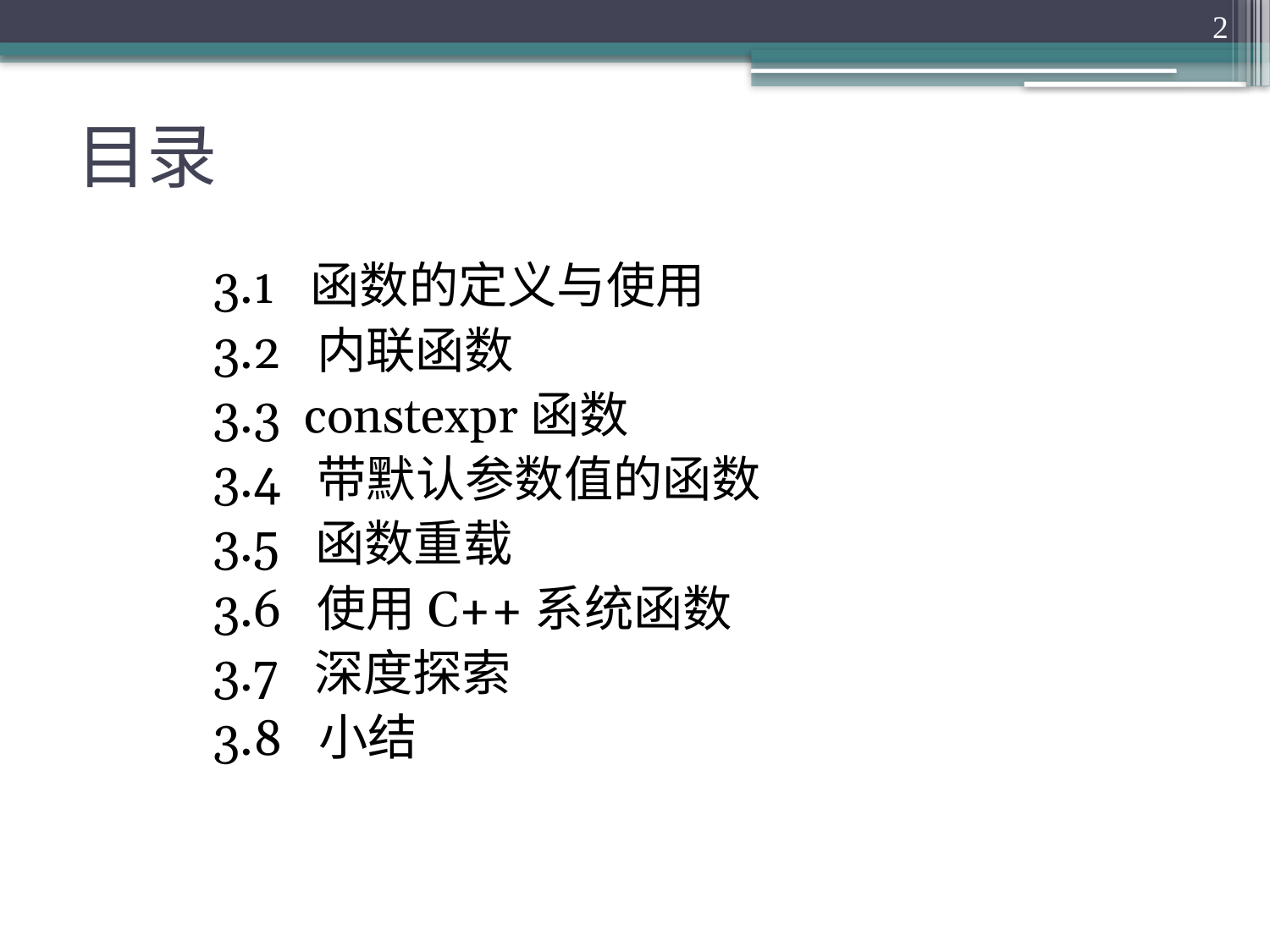

2
# 目录
3.1  函数的定义与使用
3.2  内联函数
3.3  constexpr函数
3.4  带默认参数值的函数
3.5  函数重载
3.6  使用C++系统函数
3.7  深度探索
3.8  小结